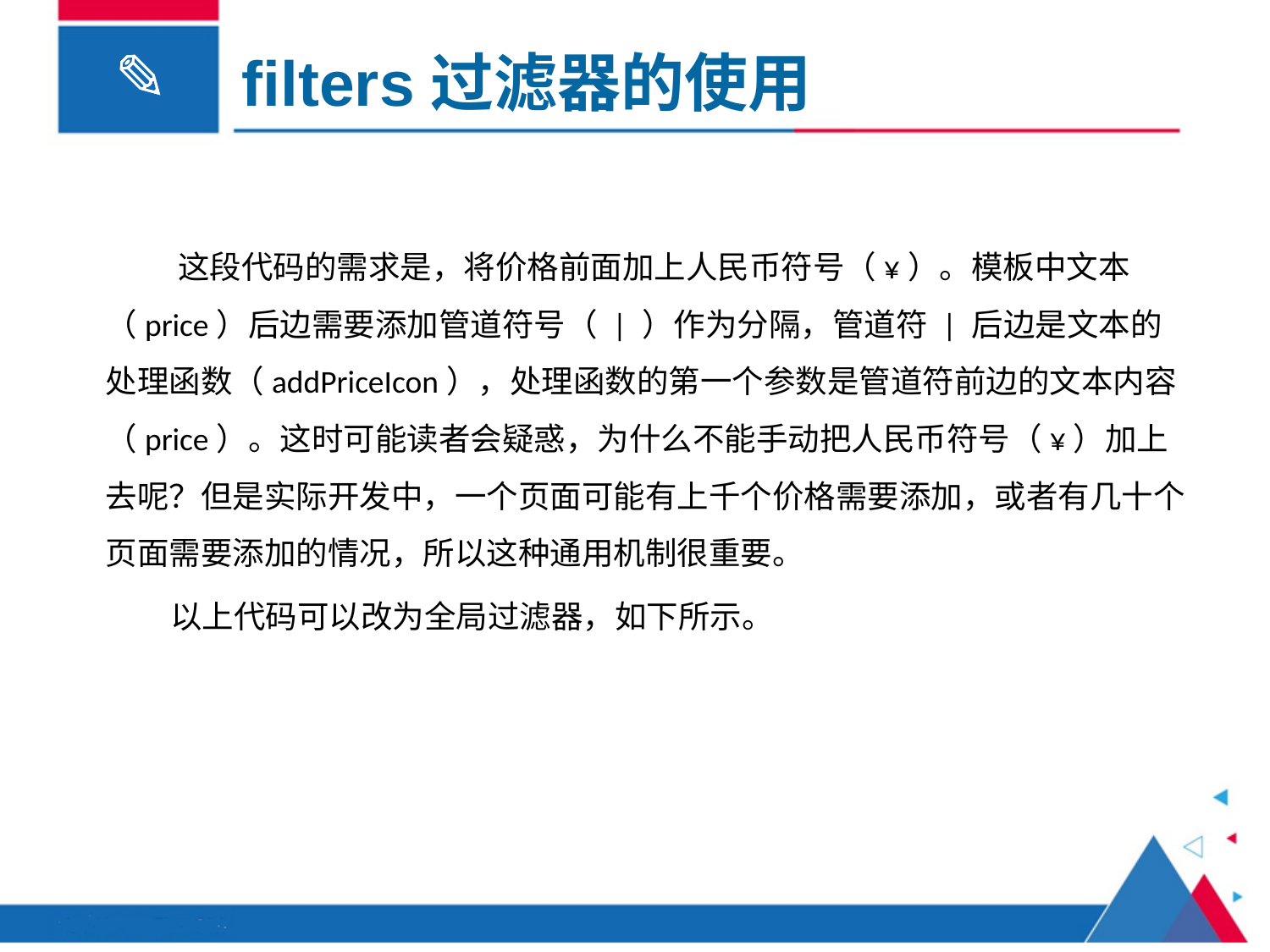

filters过滤器的使用
         这段代码的需求是，将价格前面加上人民币符号（¥）。模板中文本（price）后边需要添加管道符号（ | ）作为分隔，管道符 | 后边是文本的处理函数（addPriceIcon），处理函数的第一个参数是管道符前边的文本内容（price）。这时可能读者会疑惑，为什么不能手动把人民币符号（¥）加上去呢？但是实际开发中，一个页面可能有上千个价格需要添加，或者有几十个页面需要添加的情况，所以这种通用机制很重要。
        以上代码可以改为全局过滤器，如下所示。